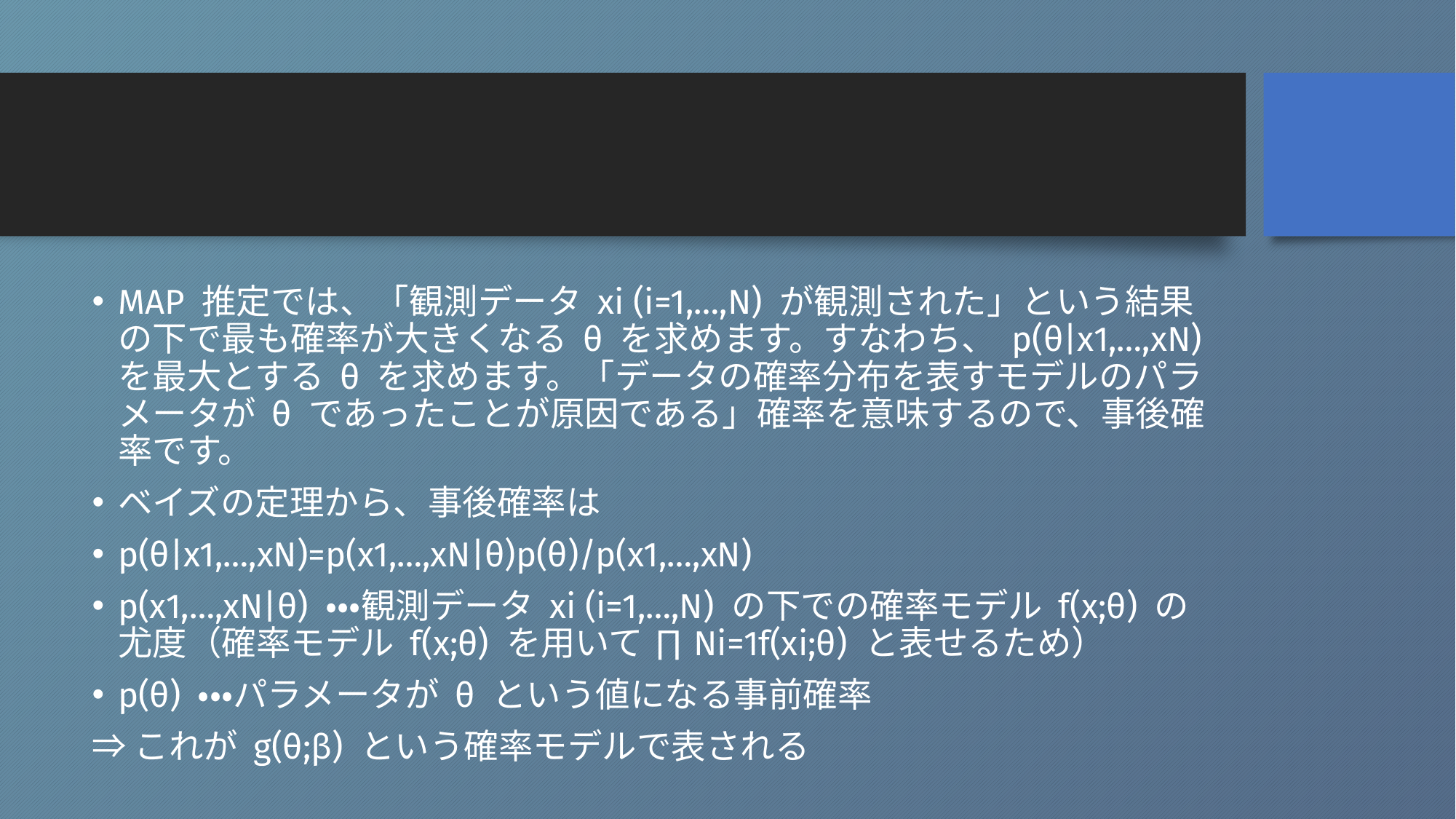

#
MAP 推定では、「観測データ xi (i=1,…,N) が観測された」という結果の下で最も確率が大きくなる θ を求めます。すなわち、 p(θ|x1,…,xN) を最大とする θ を求めます。「データの確率分布を表すモデルのパラメータが θ であったことが原因である」確率を意味するので、事後確率です。
ベイズの定理から、事後確率は
p(θ|x1,…,xN)=p(x1,…,xN|θ)p(θ)/p(x1,…,xN)
p(x1,…,xN|θ) ・・・観測データ xi (i=1,…,N) の下での確率モデル f(x;θ) の尤度（確率モデル f(x;θ) を用いて ∏Ni=1f(xi;θ) と表せるため）
p(θ) ・・・パラメータが θ という値になる事前確率
⇒これが g(θ;β) という確率モデルで表される